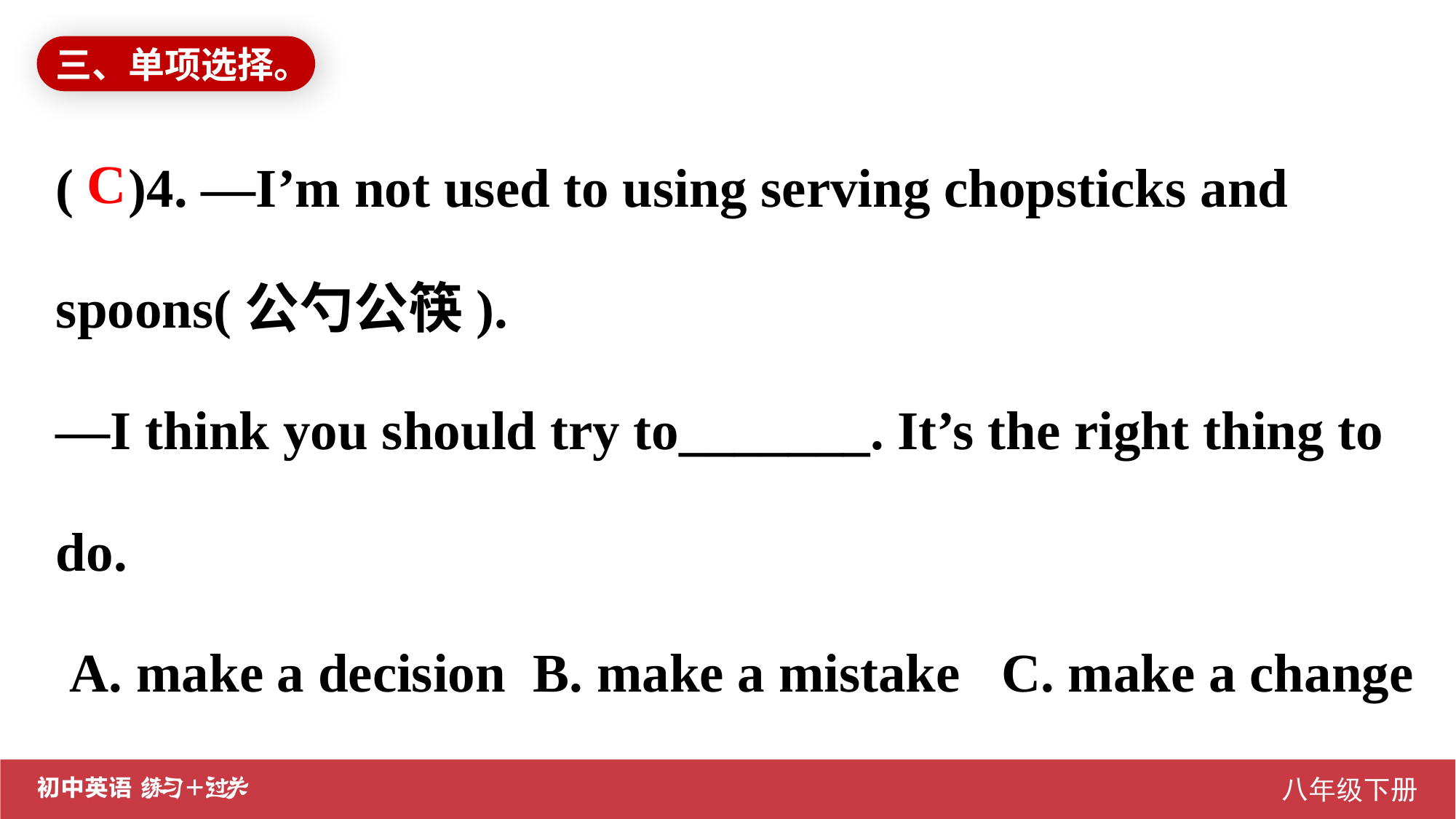

三、单项选择。
(    )4. —I’m not used to using serving chopsticks and spoons(公勺公筷).
—I think you should try to_______. It’s the right thing to do.
 A. make a decision  B. make a mistake   C. make a change
C